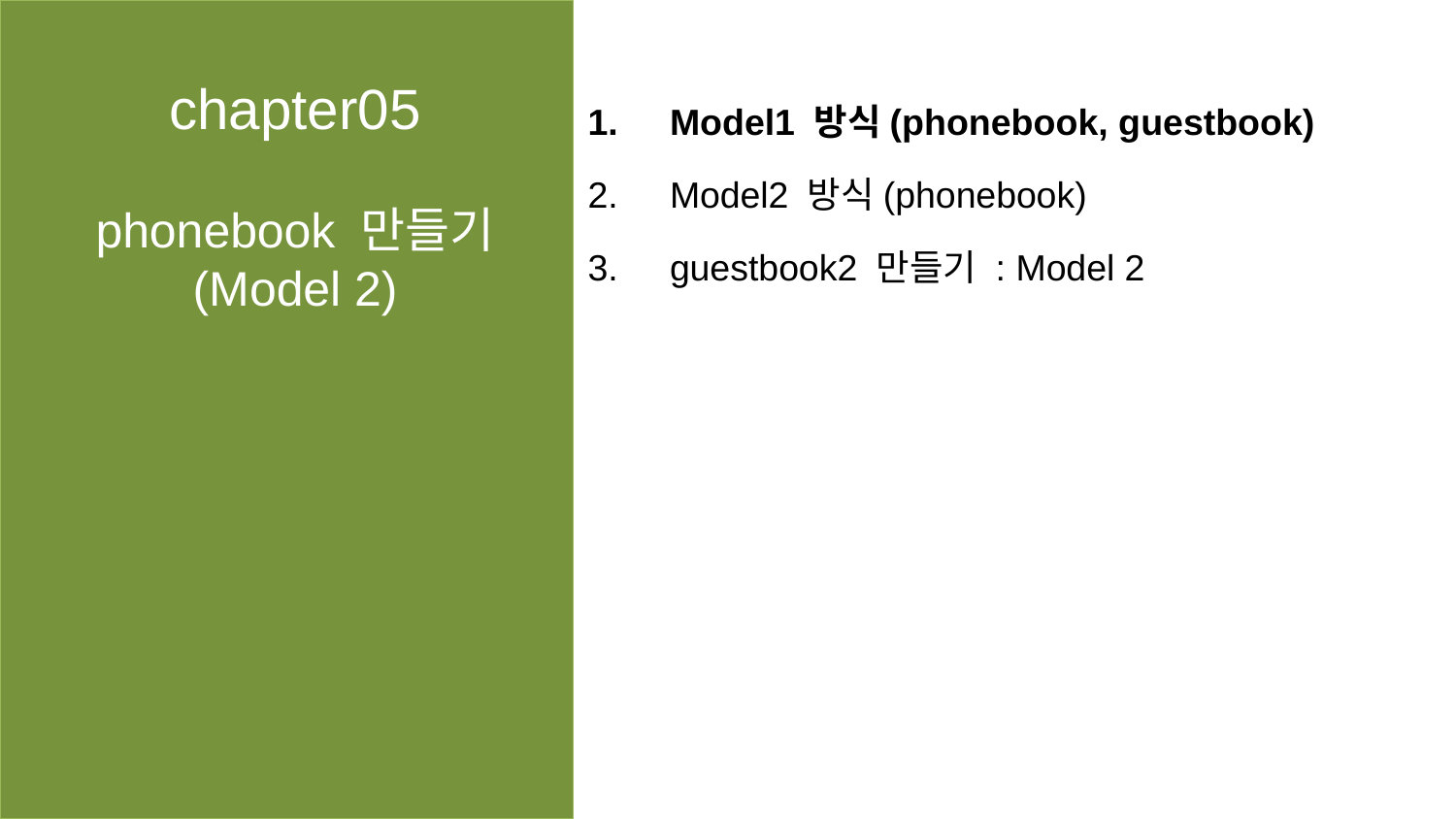

chapter05

phonebook 만들기
(Model 2)
Model1 방식(phonebook, guestbook)
Model2 방식(phonebook)
guestbook2 만들기 : Model 2